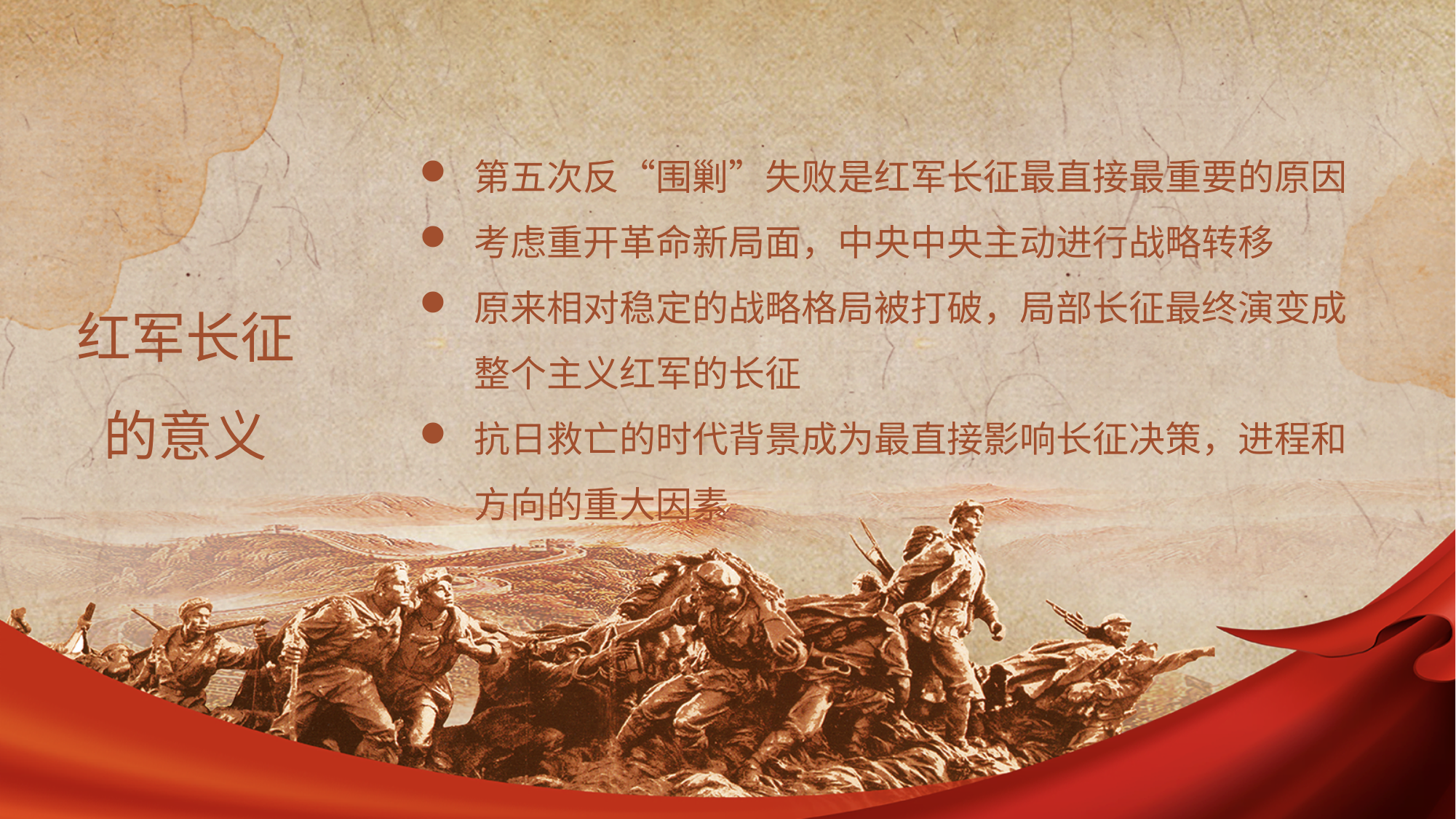

第五次反“围剿”失败是红军长征最直接最重要的原因
考虑重开革命新局面，中央中央主动进行战略转移
原来相对稳定的战略格局被打破，局部长征最终演变成整个主义红军的长征
抗日救亡的时代背景成为最直接影响长征决策，进程和方向的重大因素
红军长征
的意义